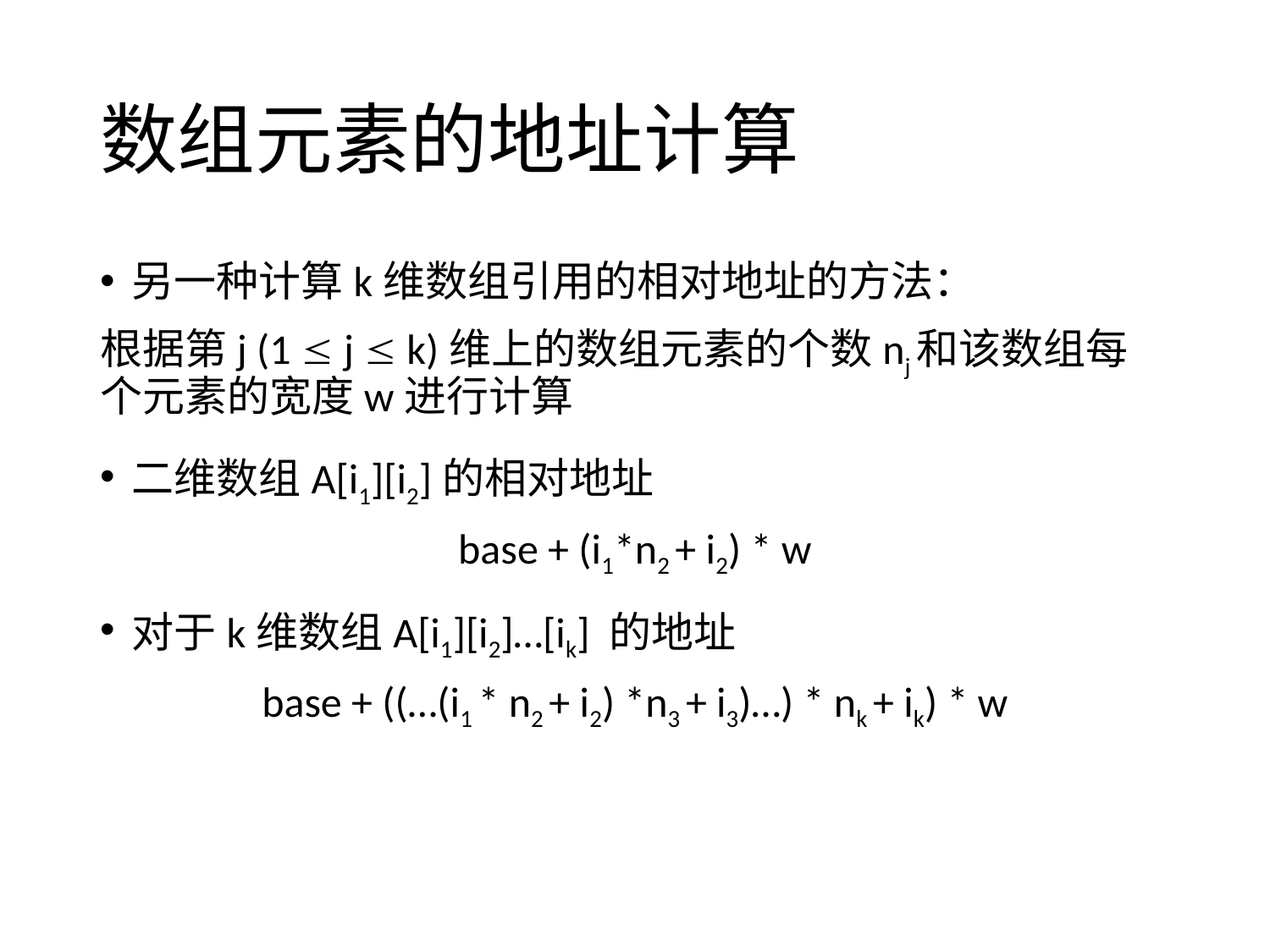

# 数组元素的地址计算
另一种计算k维数组引用的相对地址的方法：
根据第j (1 ≤ j ≤ k)维上的数组元素的个数nj和该数组每个元素的宽度w进行计算
二维数组A[i1][i2]的相对地址
base + (i1*n2 + i2) * w
对于k维数组A[i1][i2]…[ik] 的地址
base + ((…(i1 * n2 + i2) *n3 + i3)…) * nk + ik) * w